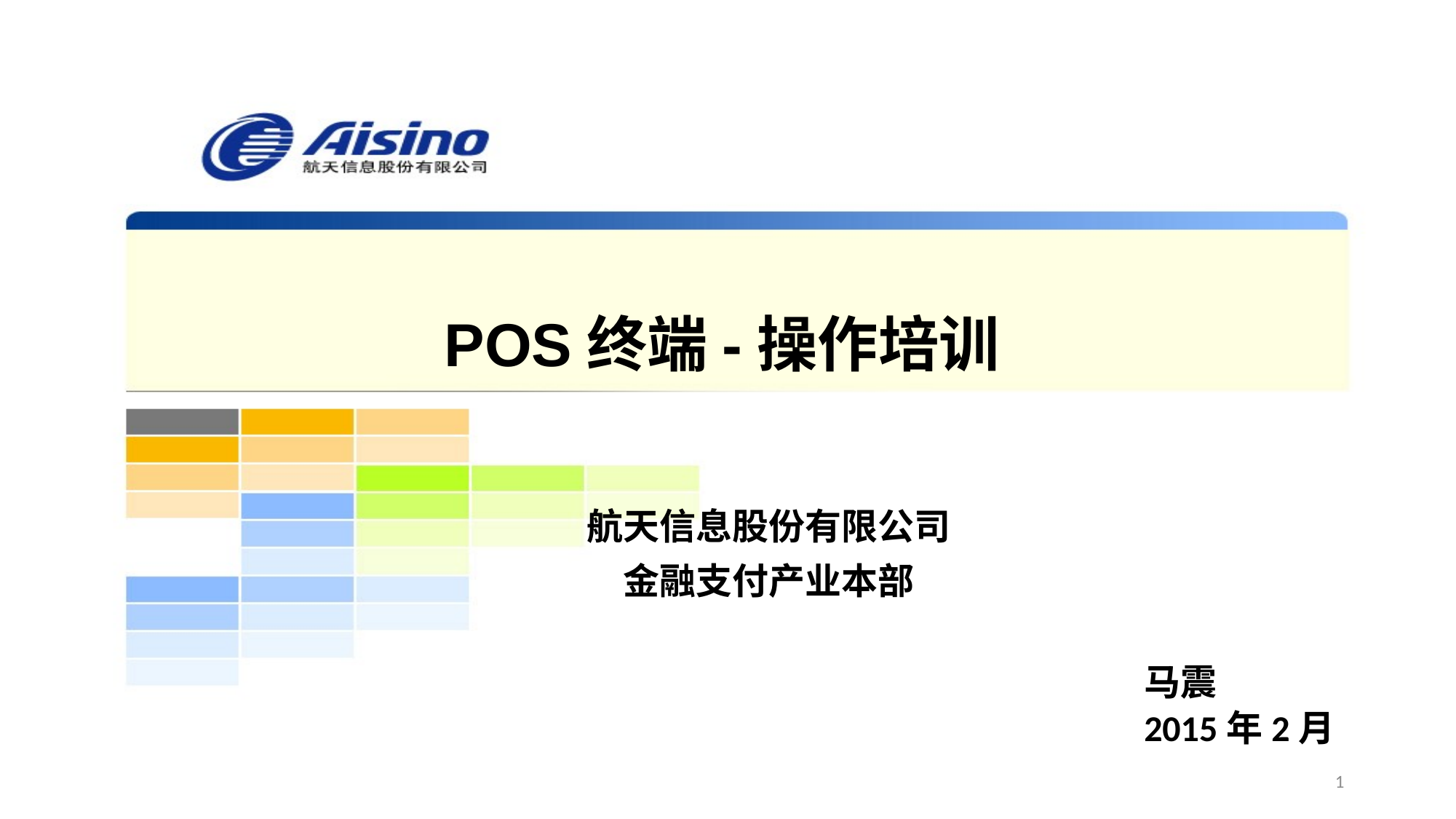

# POS终端-操作培训
航天信息股份有限公司
金融支付产业本部
马震
2015年2月
1